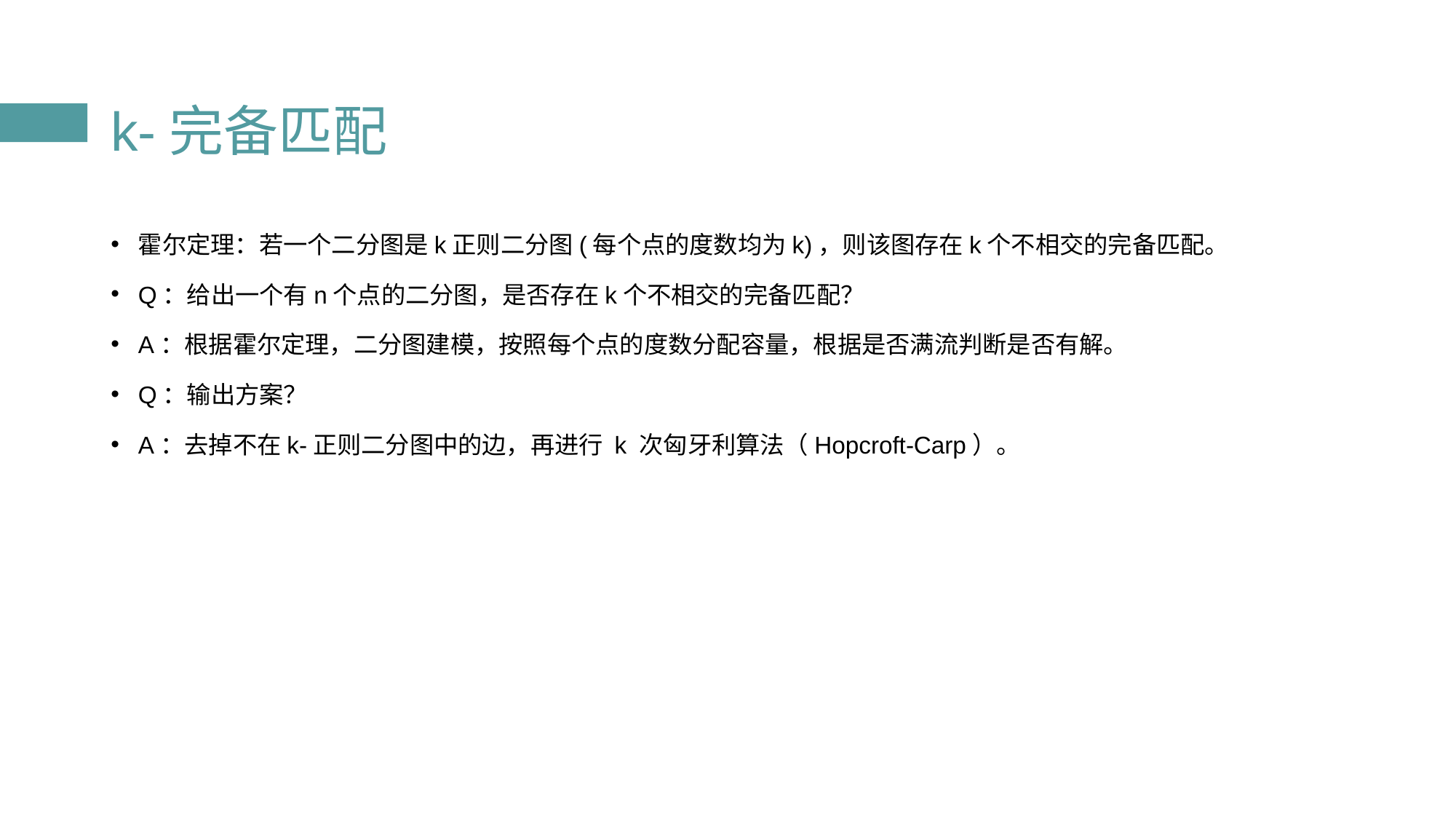

# k-完备匹配
霍尔定理：若一个二分图是k正则二分图(每个点的度数均为k)，则该图存在k个不相交的完备匹配。
Q：给出一个有n个点的二分图，是否存在k个不相交的完备匹配？
A：根据霍尔定理，二分图建模，按照每个点的度数分配容量，根据是否满流判断是否有解。
Q：输出方案？
A：去掉不在k-正则二分图中的边，再进行 k 次匈牙利算法（Hopcroft-Carp）。